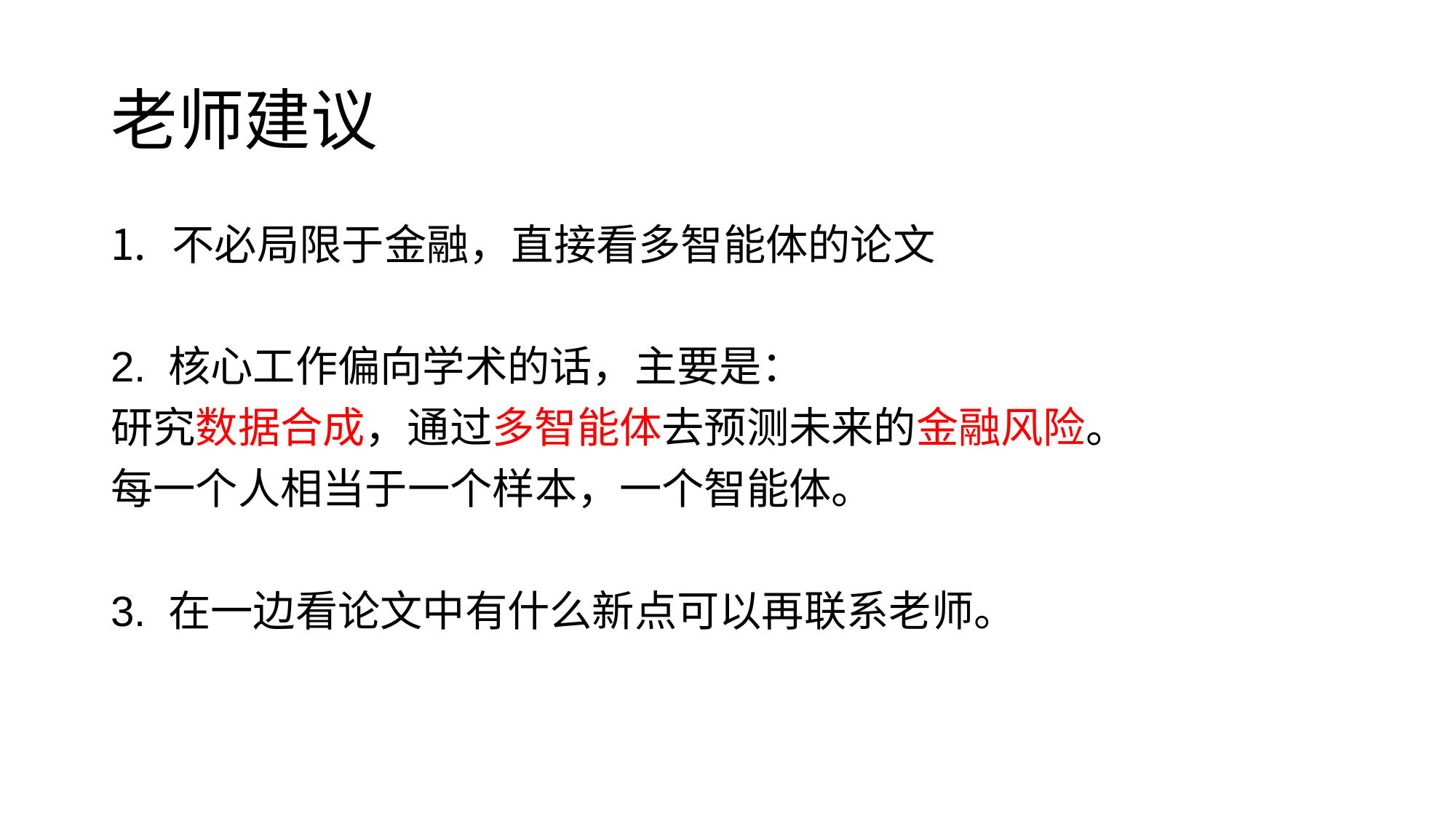

# 老师建议
不必局限于金融，直接看多智能体的论文

2. 核心工作偏向学术的话，主要是：
研究数据合成，通过多智能体去预测未来的金融风险。
每一个人相当于一个样本，一个智能体。

3. 在一边看论文中有什么新点可以再联系老师。